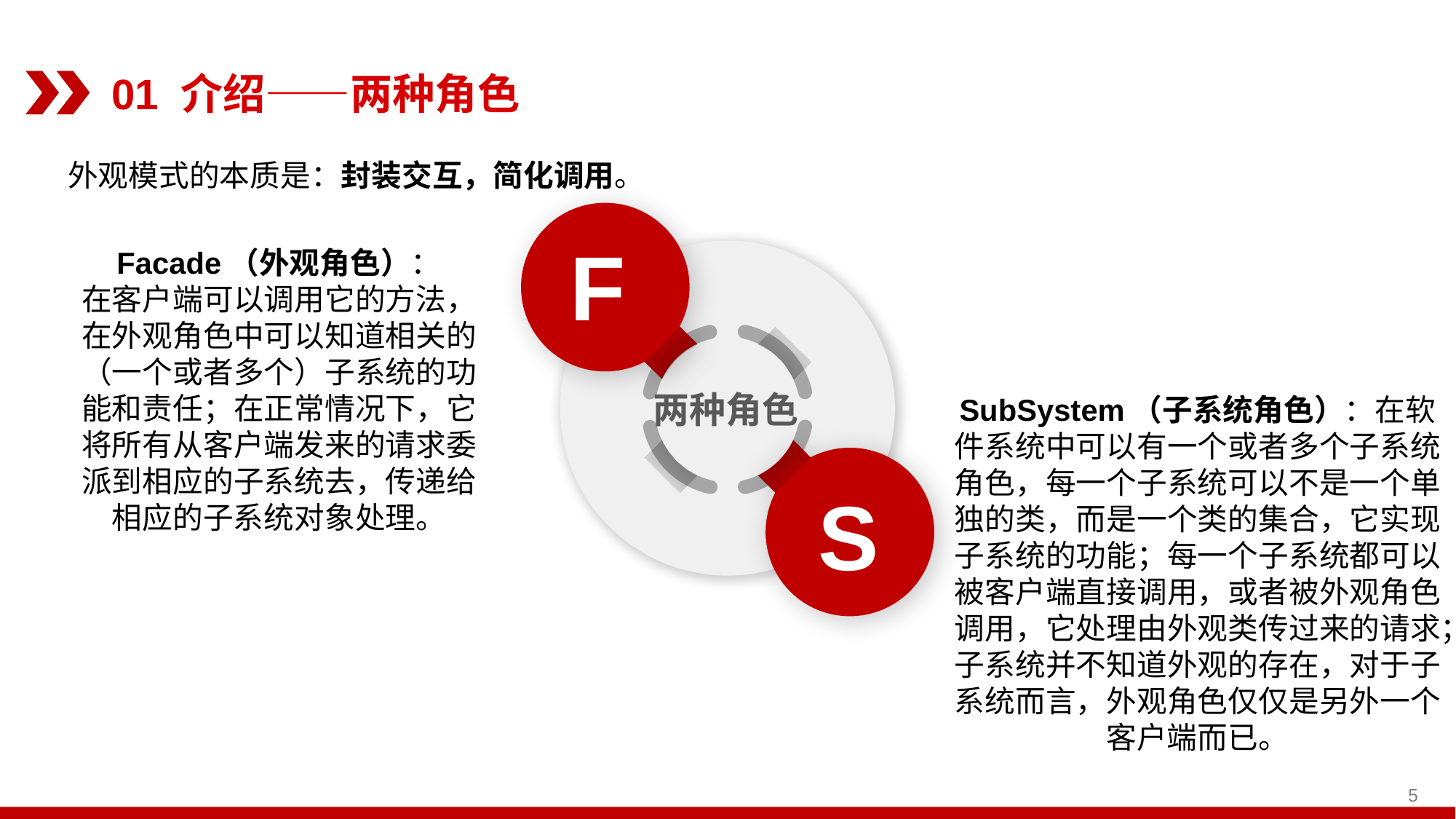

01 介绍——两种角色
外观模式的本质是：封装交互，简化调用。

F

1
3
两种角色

S
2
Facade（外观角色）：
在客户端可以调用它的方法，在外观角色中可以知道相关的（一个或者多个）子系统的功能和责任；在正常情况下，它将所有从客户端发来的请求委派到相应的子系统去，传递给相应的子系统对象处理。
SubSystem（子系统角色）：在软件系统中可以有一个或者多个子系统角色，每一个子系统可以不是一个单独的类，而是一个类的集合，它实现子系统的功能；每一个子系统都可以被客户端直接调用，或者被外观角色调用，它处理由外观类传过来的请求；子系统并不知道外观的存在，对于子系统而言，外观角色仅仅是另外一个客户端而已。